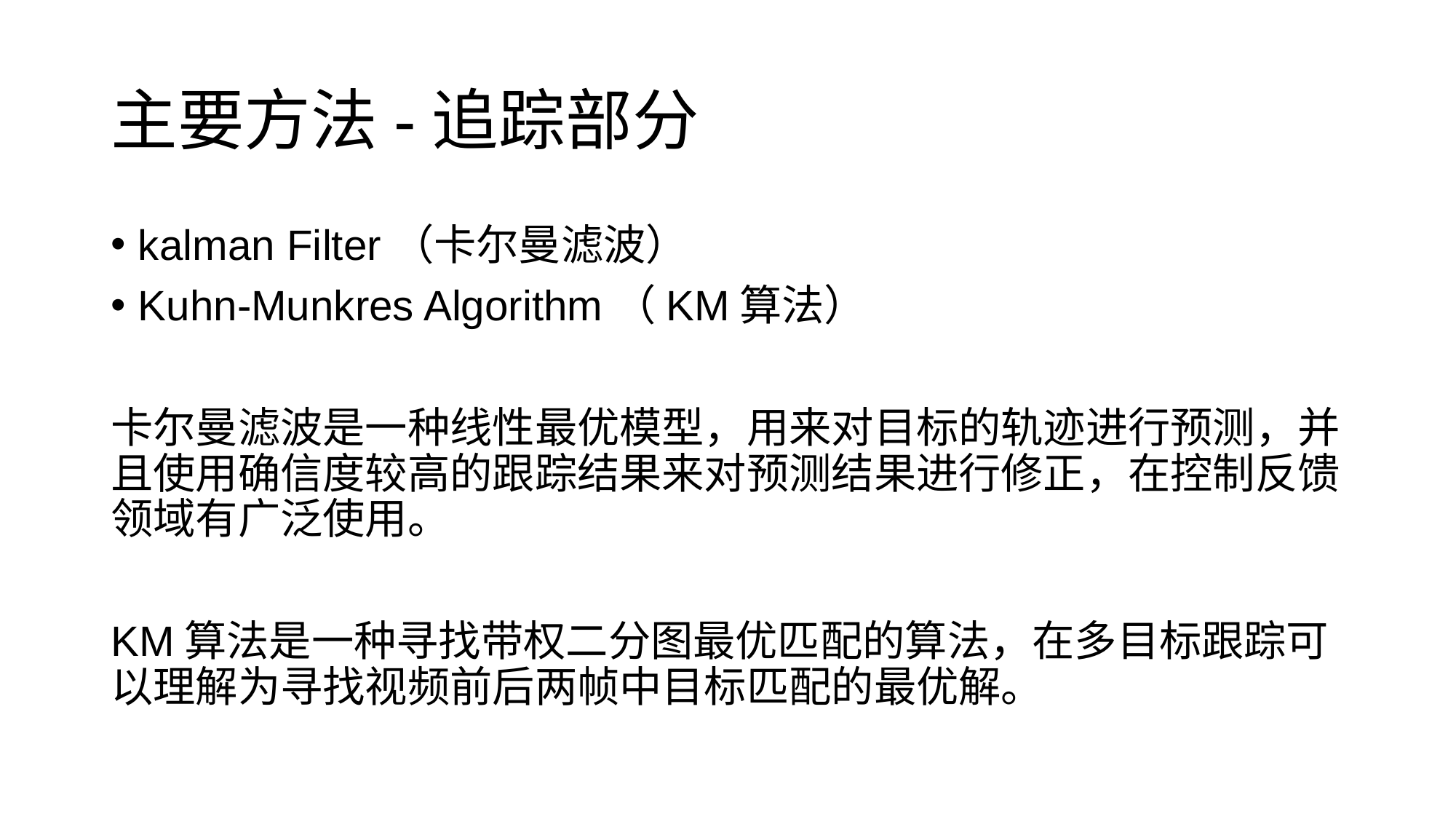

# 主要方法-追踪部分
kalman Filter（卡尔曼滤波）
Kuhn-Munkres Algorithm（KM算法）

卡尔曼滤波是一种线性最优模型，用来对目标的轨迹进行预测，并且使用确信度较高的跟踪结果来对预测结果进行修正，在控制反馈领域有广泛使用。

KM算法是一种寻找带权二分图最优匹配的算法，在多目标跟踪可以理解为寻找视频前后两帧中目标匹配的最优解。